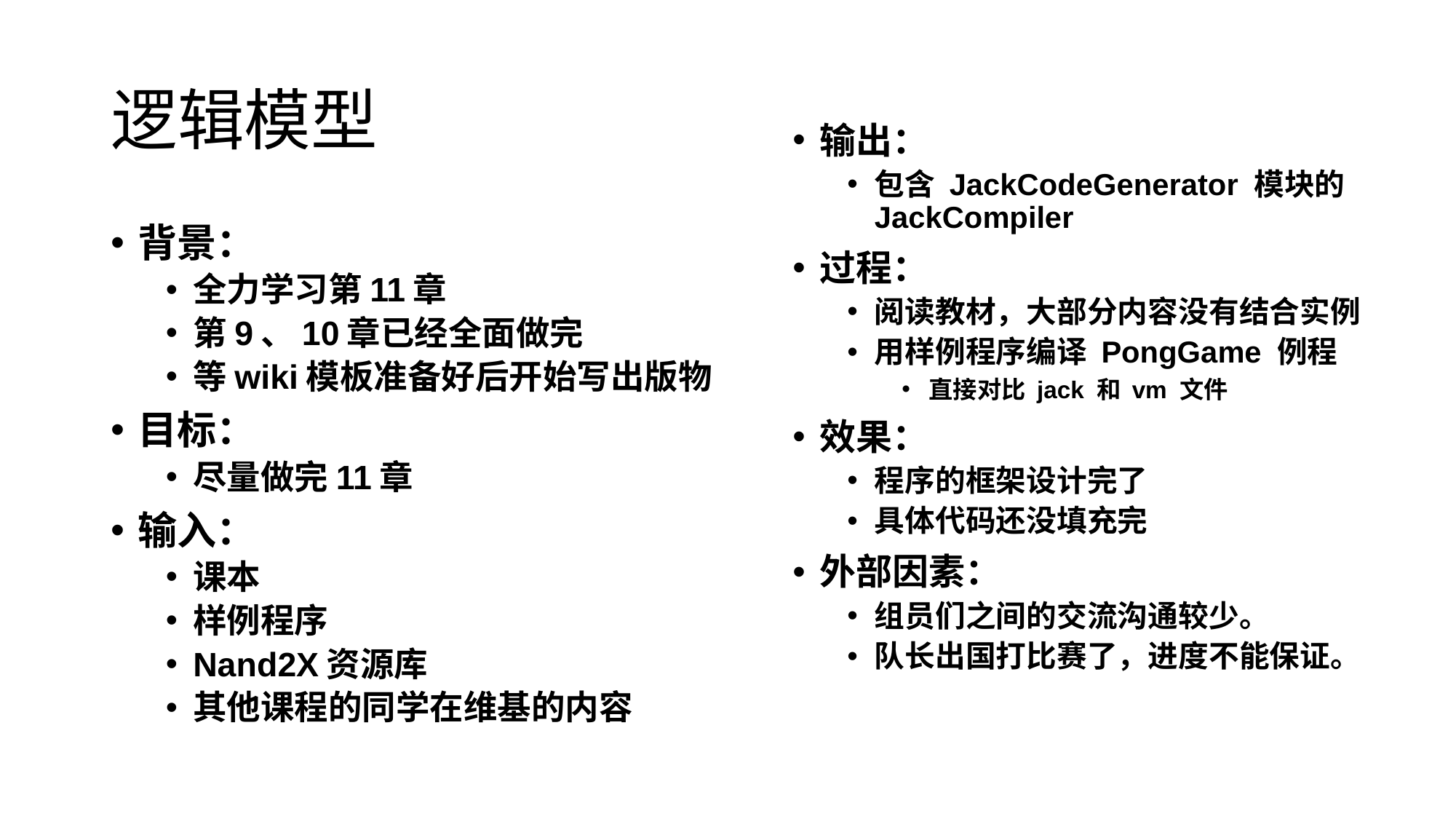

# 逻辑模型
输出：
包含 JackCodeGenerator 模块的 JackCompiler
过程：
阅读教材，大部分内容没有结合实例
用样例程序编译 PongGame 例程
直接对比 jack 和 vm 文件
效果：
程序的框架设计完了
具体代码还没填充完
外部因素：
组员们之间的交流沟通较少。
队长出国打比赛了，进度不能保证。
背景：
全力学习第11章
第9、10章已经全面做完
等wiki模板准备好后开始写出版物
目标：
尽量做完11章
输入：
课本
样例程序
Nand2X资源库
其他课程的同学在维基的内容